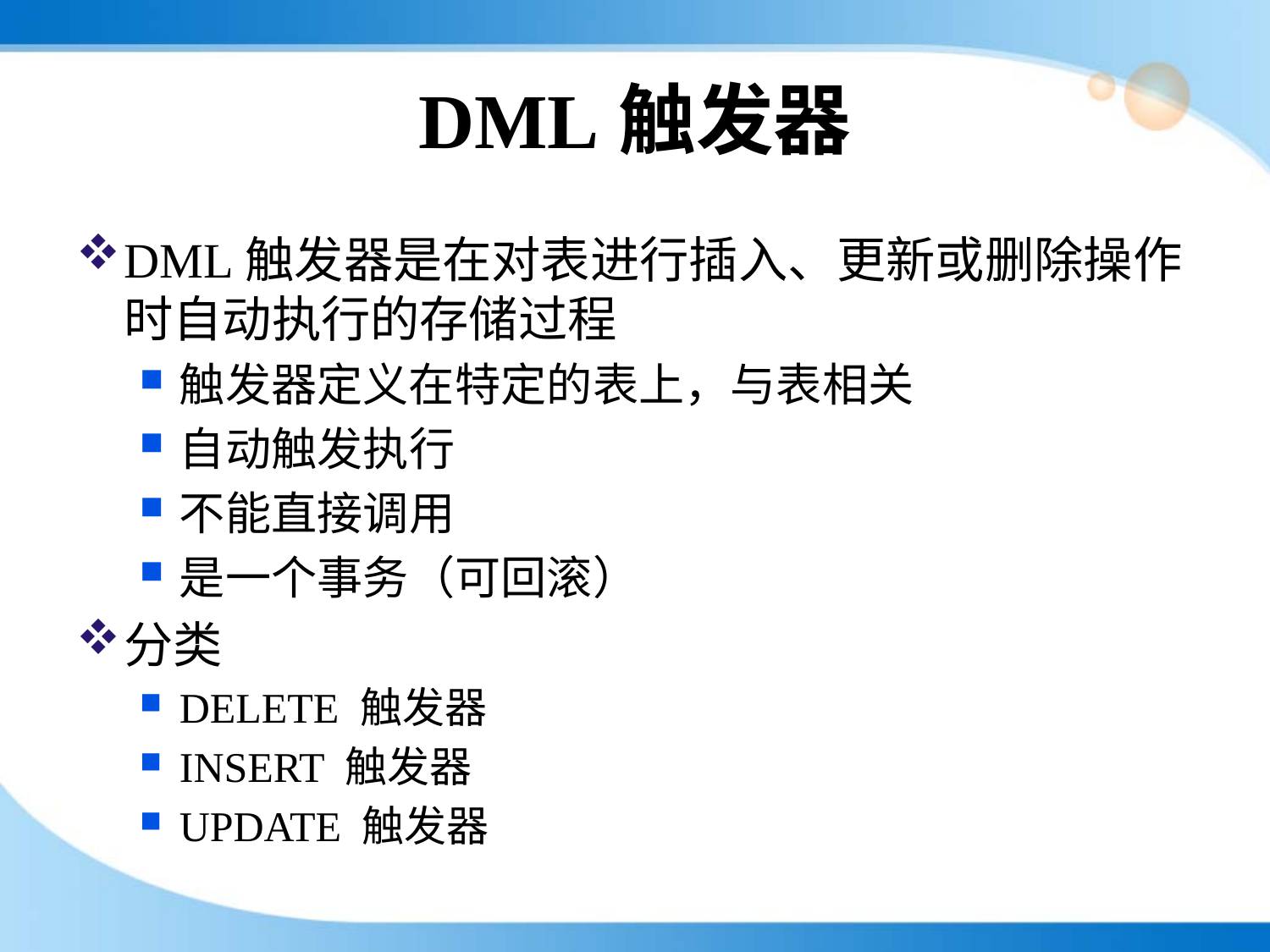

# DML触发器
DML触发器是在对表进行插入、更新或删除操作时自动执行的存储过程
触发器定义在特定的表上，与表相关
自动触发执行
不能直接调用
是一个事务（可回滚）
分类
DELETE 触发器
INSERT 触发器
UPDATE 触发器